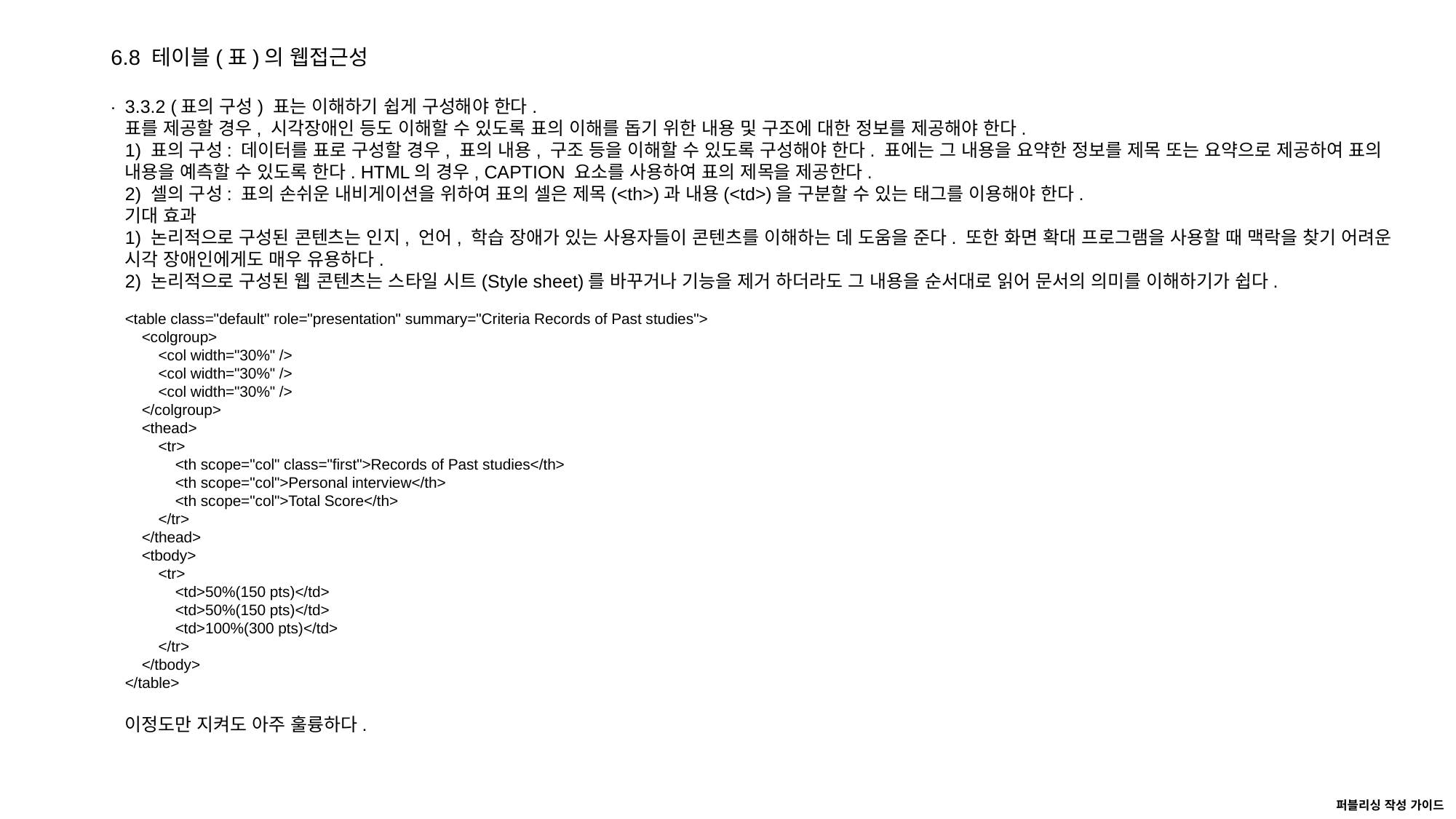

# 6.8 테이블(표)의 웹접근성
3.3.2 (표의 구성) 표는 이해하기 쉽게 구성해야 한다.
표를 제공할 경우, 시각장애인 등도 이해할 수 있도록 표의 이해를 돕기 위한 내용 및 구조에 대한 정보를 제공해야 한다.
1) 표의 구성: 데이터를 표로 구성할 경우, 표의 내용, 구조 등을 이해할 수 있도록 구성해야 한다. 표에는 그 내용을 요약한 정보를 제목 또는 요약으로 제공하여 표의 내용을 예측할 수 있도록 한다. HTML의 경우, CAPTION 요소를 사용하여 표의 제목을 제공한다.
2) 셀의 구성: 표의 손쉬운 내비게이션을 위하여 표의 셀은 제목(<th>)과 내용(<td>)을 구분할 수 있는 태그를 이용해야 한다.
기대 효과
1) 논리적으로 구성된 콘텐츠는 인지, 언어, 학습 장애가 있는 사용자들이 콘텐츠를 이해하는 데 도움을 준다. 또한 화면 확대 프로그램을 사용할 때 맥락을 찾기 어려운 시각 장애인에게도 매우 유용하다.
2) 논리적으로 구성된 웹 콘텐츠는 스타일 시트(Style sheet)를 바꾸거나 기능을 제거 하더라도 그 내용을 순서대로 읽어 문서의 의미를 이해하기가 쉽다.

<table class="default" role="presentation" summary="Criteria Records of Past studies">
    <colgroup>
        <col width="30%" />
        <col width="30%" />
        <col width="30%" />
    </colgroup>
    <thead>
        <tr>
            <th scope="col" class="first">Records of Past studies</th>
            <th scope="col">Personal interview</th>
            <th scope="col">Total Score</th>
        </tr>
    </thead>
    <tbody>
        <tr>
            <td>50%(150 pts)</td>
            <td>50%(150 pts)</td>
            <td>100%(300 pts)</td>
        </tr>
    </tbody>
</table>

이정도만 지켜도 아주 훌륭하다.